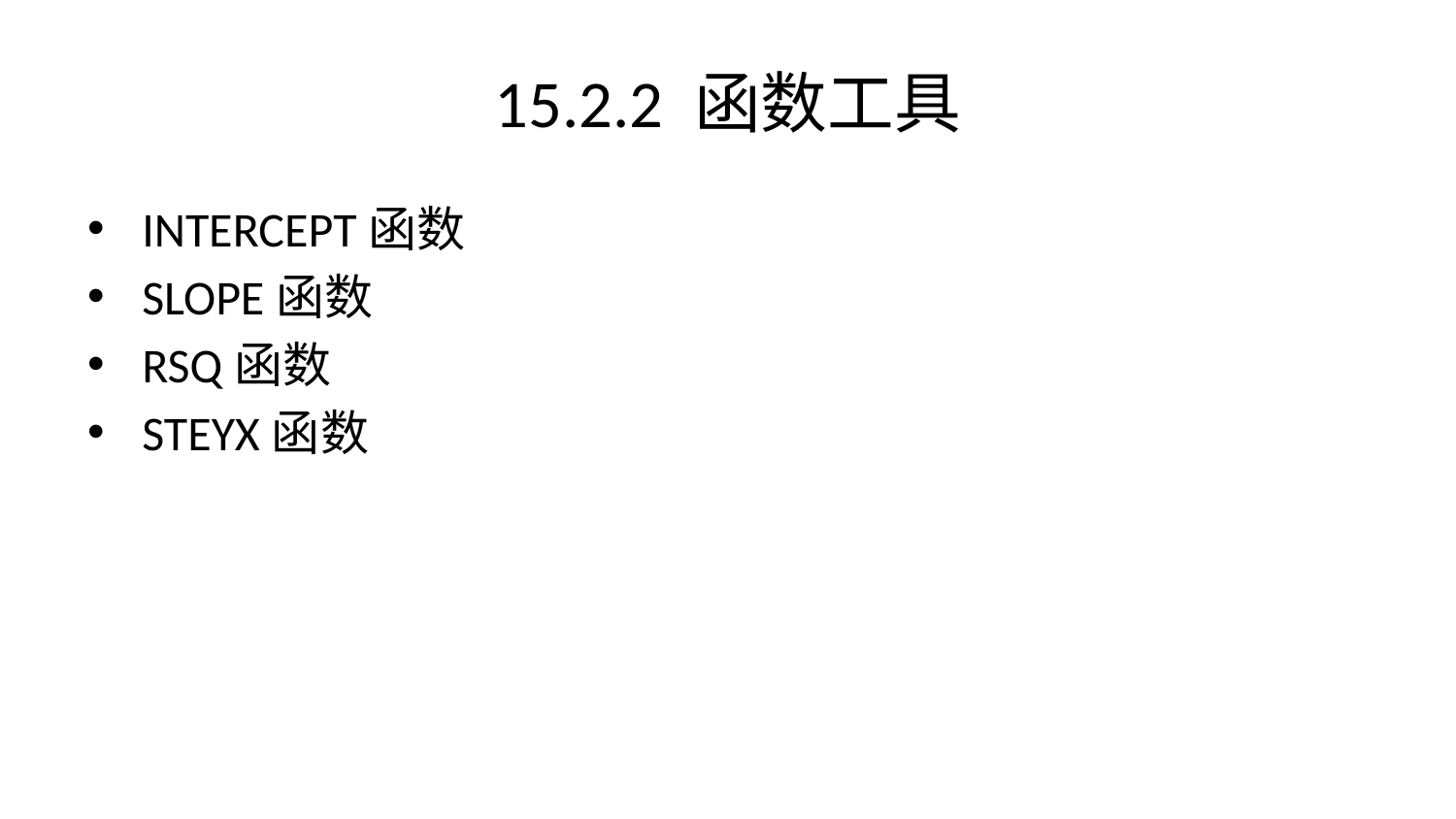

# 15.2.2 函数工具
INTERCEPT函数
SLOPE函数
RSQ函数
STEYX函数